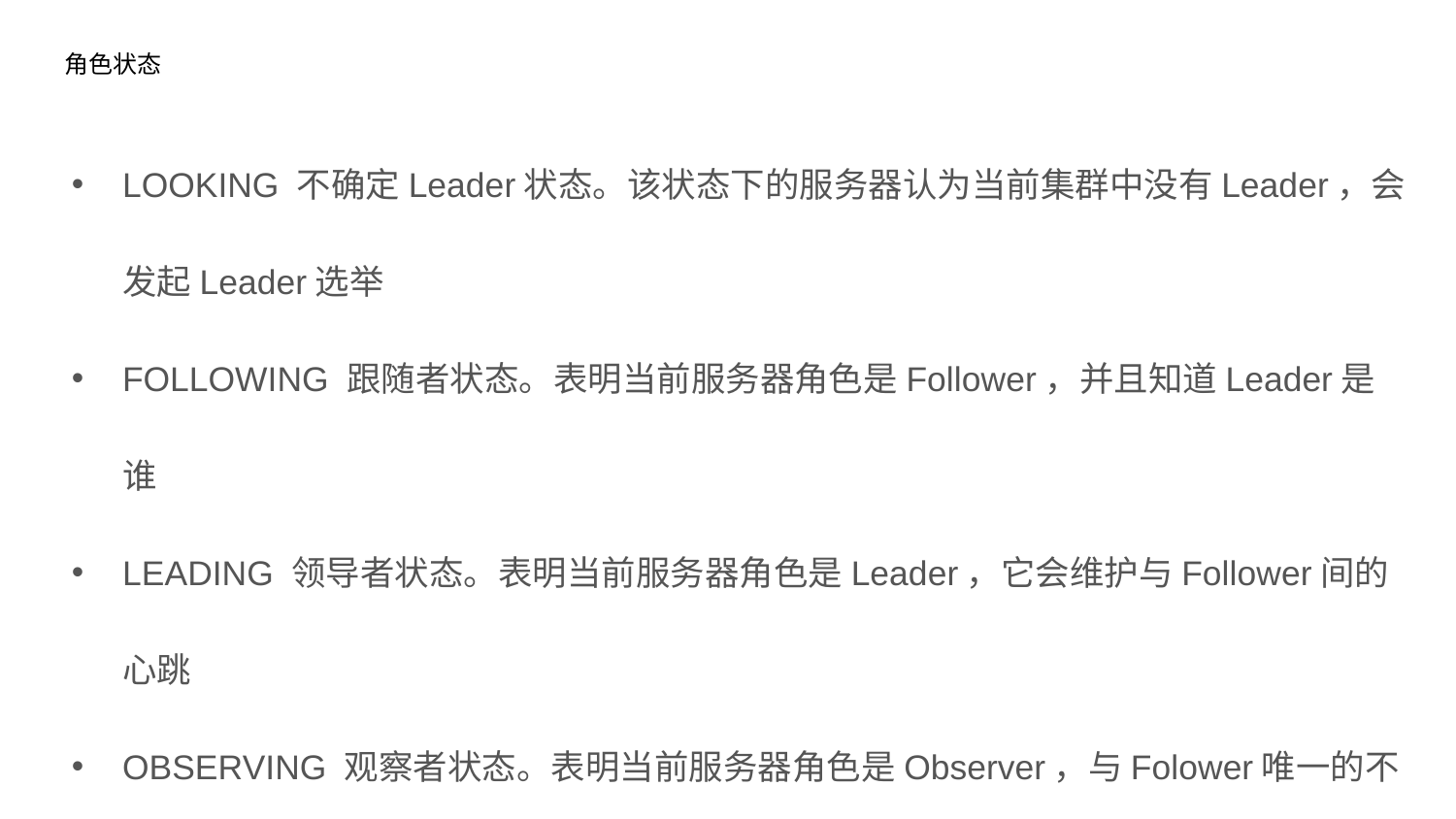

# 角色状态
LOOKING 不确定Leader状态。该状态下的服务器认为当前集群中没有Leader，会发起Leader选举
FOLLOWING 跟随者状态。表明当前服务器角色是Follower，并且知道Leader是谁
LEADING 领导者状态。表明当前服务器角色是Leader，它会维护与Follower间的心跳
OBSERVING 观察者状态。表明当前服务器角色是Observer，与Folower唯一的不同在于不参与选举，也不参与集群写操作时的投票